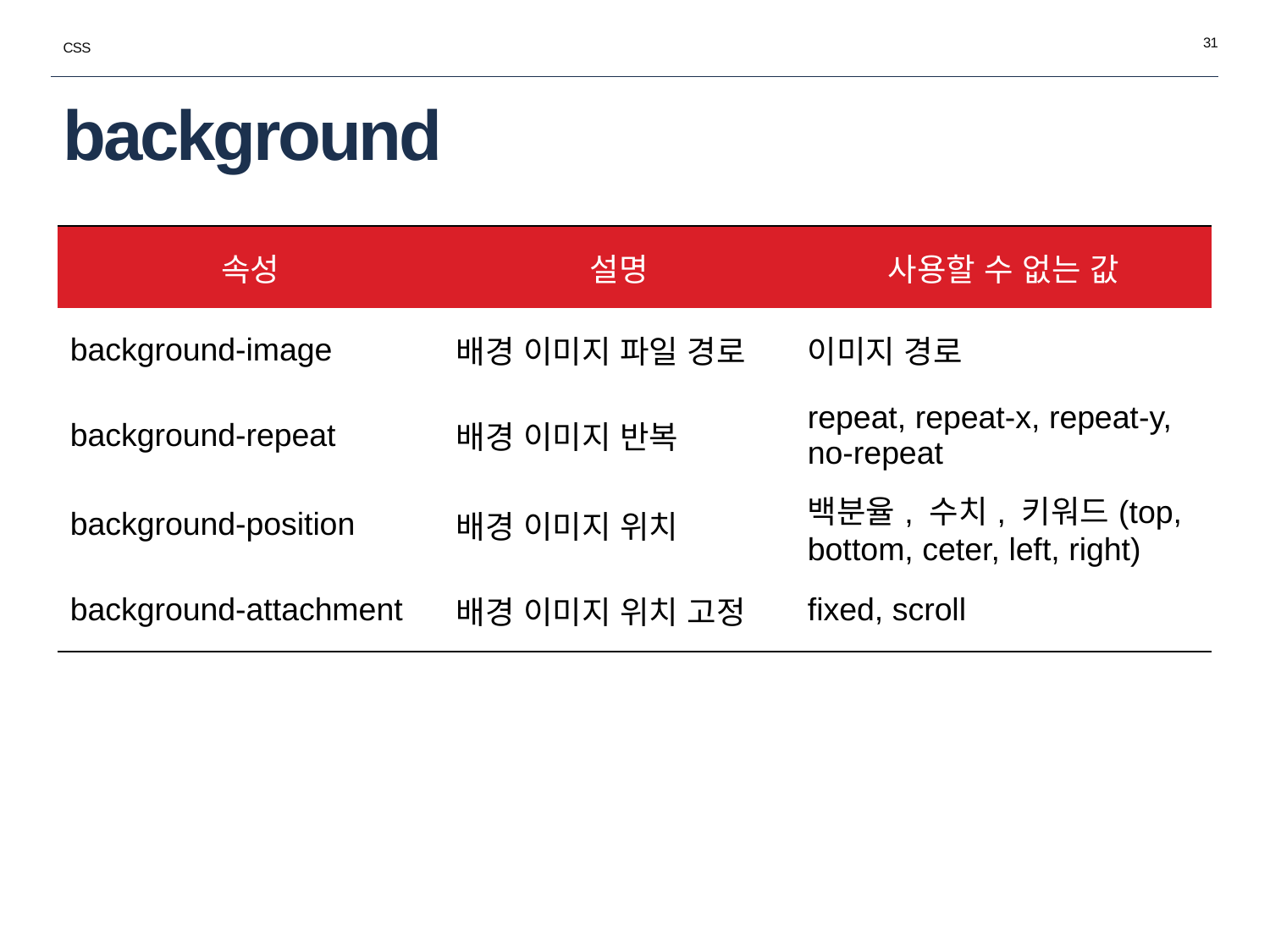

31
CSS
# background
| 속성 | 설명 | 사용할 수 없는 값 |
| --- | --- | --- |
| background-image | 배경 이미지 파일 경로 | 이미지 경로 |
| background-repeat | 배경 이미지 반복 | repeat, repeat-x, repeat-y, no-repeat |
| background-position | 배경 이미지 위치 | 백분율, 수치, 키워드(top, bottom, ceter, left, right) |
| background-attachment | 배경 이미지 위치 고정 | fixed, scroll |